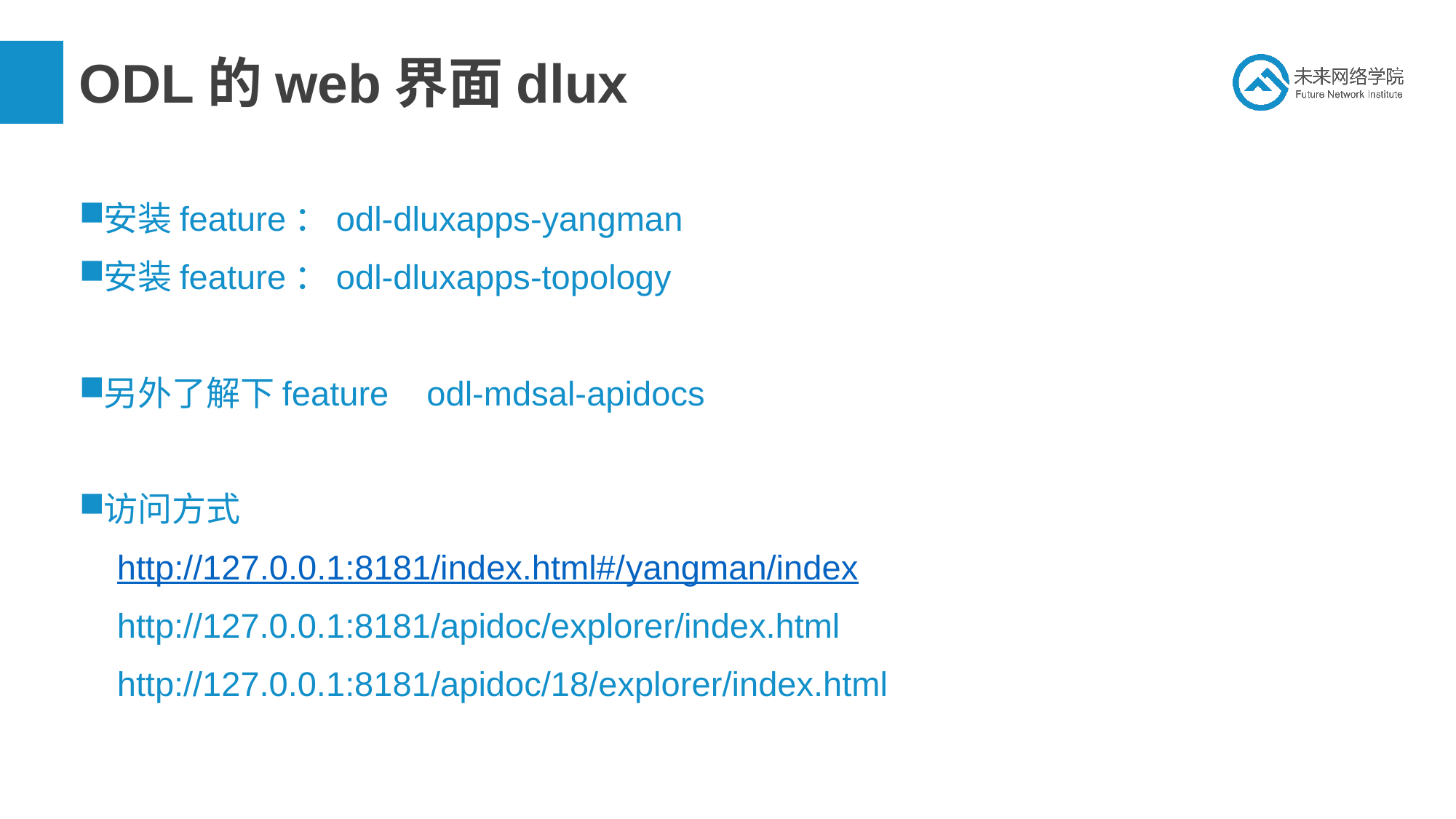

# ODL的web界面dlux
安装feature：odl-dluxapps-yangman
安装feature：odl-dluxapps-topology

另外了解下feature    odl-mdsal-apidocs

访问方式
    http://127.0.0.1:8181/index.html#/yangman/index
    http://127.0.0.1:8181/apidoc/explorer/index.html
    http://127.0.0.1:8181/apidoc/18/explorer/index.html